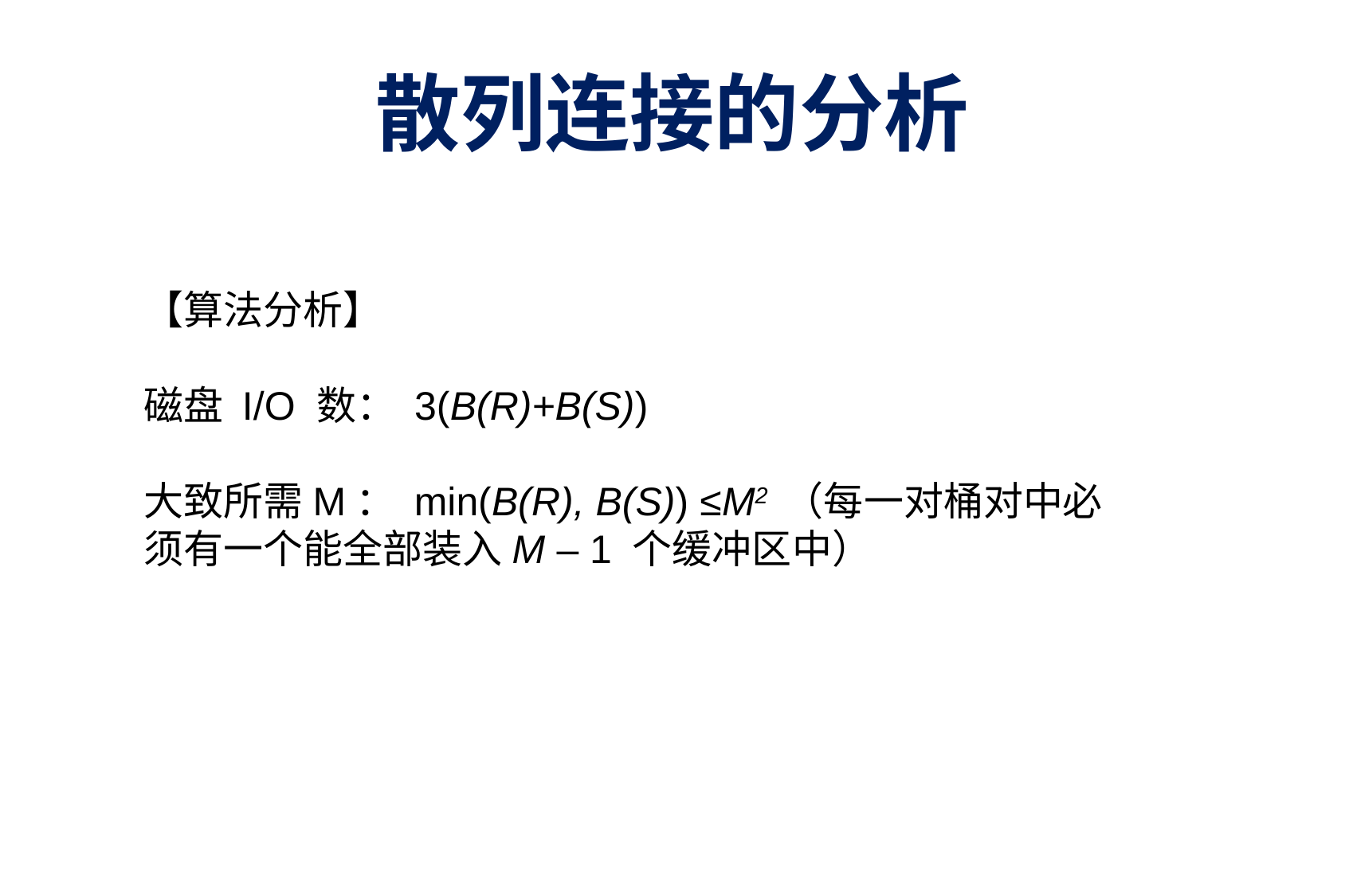

# 散列连接的分析
【算法分析】

磁盘 I/O 数： 3(B(R)+B(S))

大致所需M： min(B(R), B(S)) ≤M2 （每一对桶对中必
须有一个能全部装入M – 1 个缓冲区中）